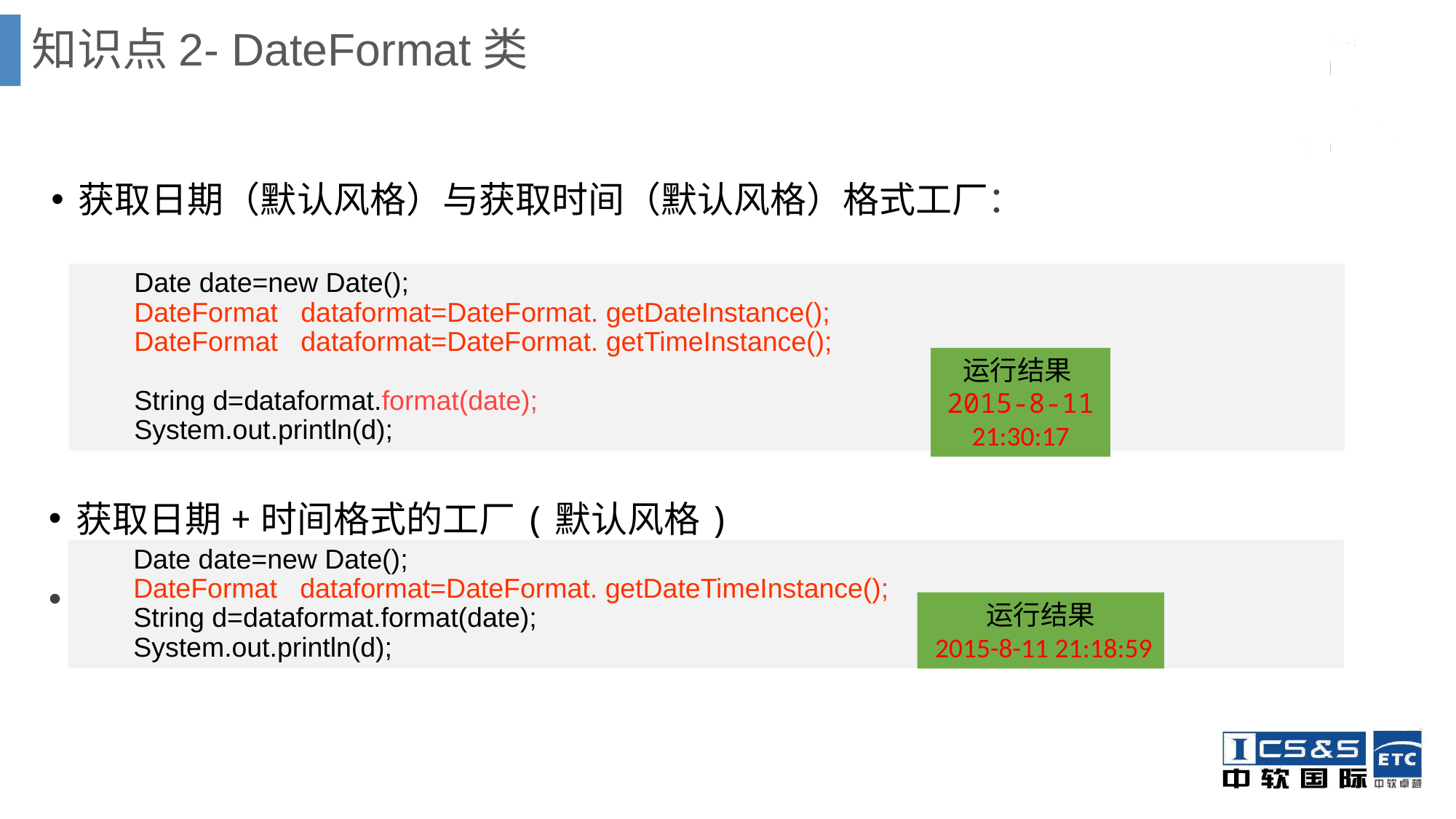

# 知识点2- DateFormat类
获取日期（默认风格）与获取时间（默认风格）格式工厂：
Date date=new Date();
DateFormat   dataformat=DateFormat. getDateInstance();
DateFormat   dataformat=DateFormat. getTimeInstance();

String d=dataformat.format(date);
System.out.println(d);
运行结果2015-8-11
21:30:17
获取日期+时间格式的工厂(默认风格)
：
Date date=new Date();
DateFormat   dataformat=DateFormat. getDateTimeInstance();
String d=dataformat.format(date);
System.out.println(d);
运行结果
 2015-8-11 21:18:59